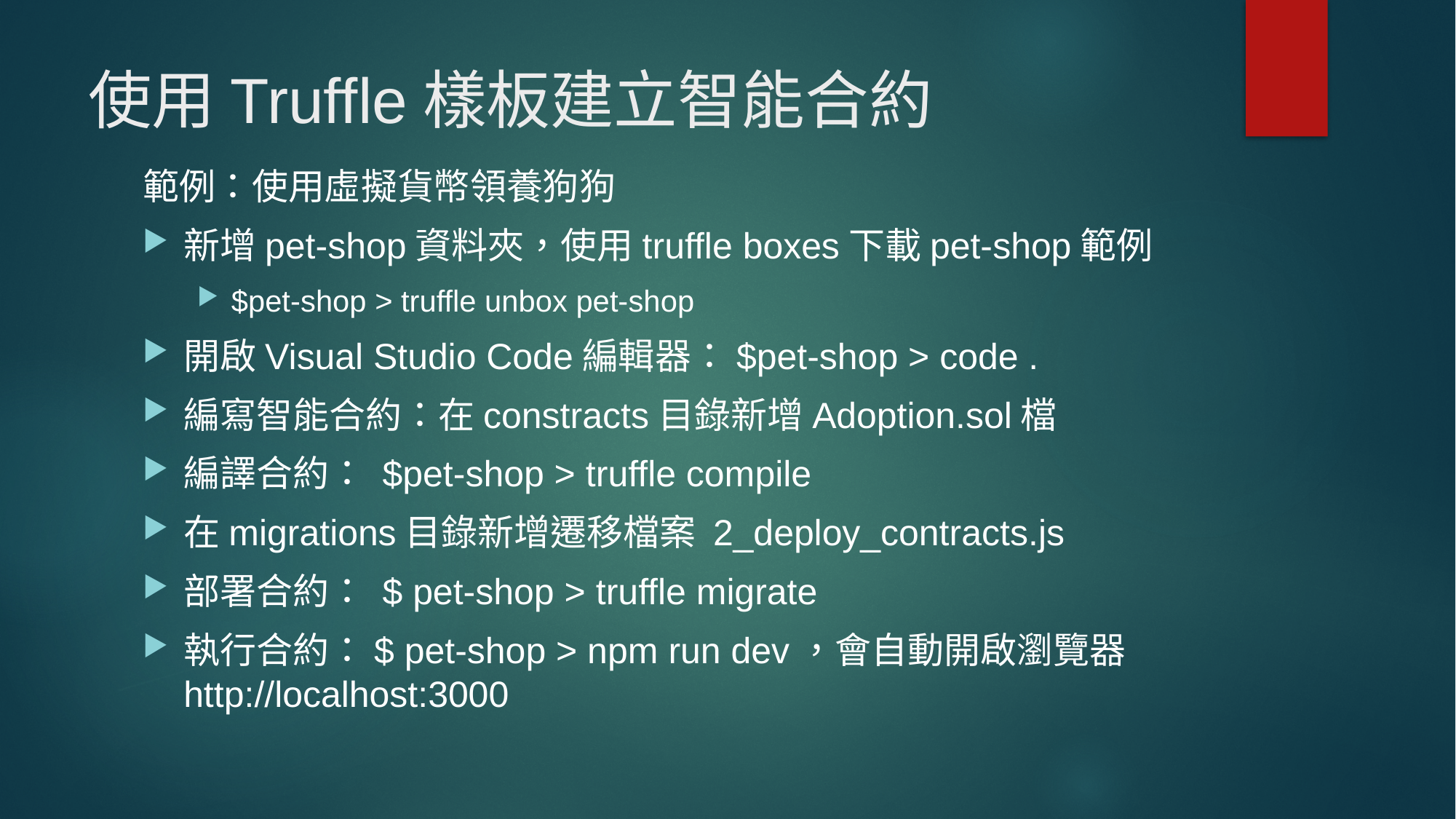

# 使用Truffle樣板建立智能合約
範例：使用虛擬貨幣領養狗狗
新增pet-shop資料夾，使用truffle boxes下載pet-shop範例
$pet-shop > truffle unbox pet-shop
開啟Visual Studio Code編輯器：$pet-shop > code .
編寫智能合約：在constracts目錄新增Adoption.sol檔
編譯合約： $pet-shop > truffle compile
在migrations目錄新增遷移檔案 2_deploy_contracts.js
部署合約： $ pet-shop > truffle migrate
執行合約：$ pet-shop > npm run dev，會自動開啟瀏覽器http://localhost:3000